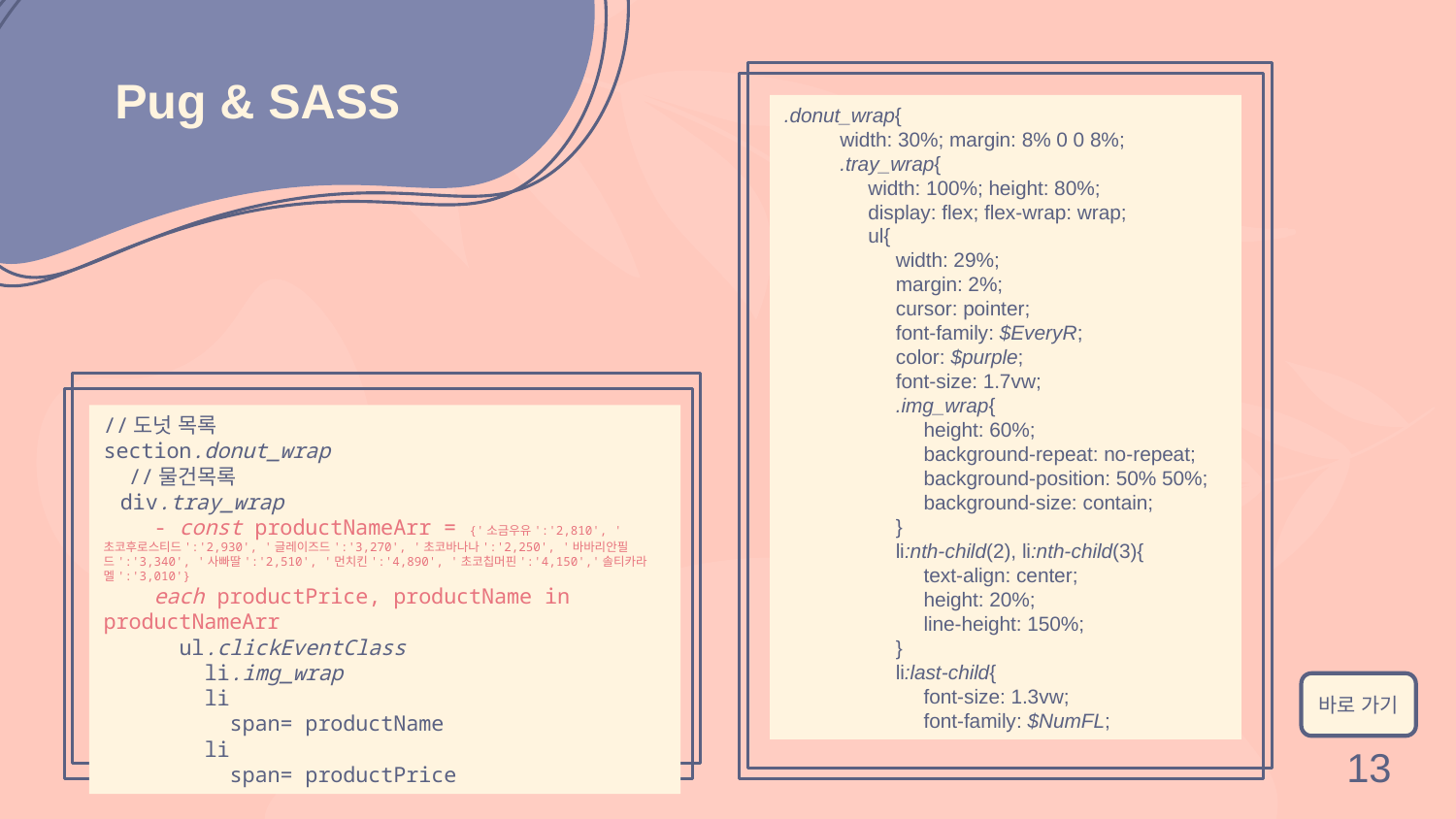

# Pug & SASS

.donut_wrap{
          width: 30%; margin: 8% 0 0 8%;
          .tray_wrap{
               width: 100%; height: 80%;
               display: flex; flex-wrap: wrap;
               ul{
                    width: 29%;
                    margin: 2%;
                    cursor: pointer;
                    font-family: $EveryR;
                    color: $purple;
                    font-size: 1.7vw;
                    .img_wrap{
                         height: 60%;
                         background-repeat: no-repeat;
                         background-position: 50% 50%;
                         background-size: contain;
                    }
                    li:nth-child(2), li:nth-child(3){
                         text-align: center;
                         height: 20%;
                         line-height: 150%;
                    }
                    li:last-child{
                         font-size: 1.3vw;
                         font-family: $NumFL;

//도넛 목록
section.donut_wrap
  //물건목록
  div.tray_wrap
    - const productNameArr = {'소금우유':'2,810', '초코후로스티드':'2,930', '글레이즈드':'3,270', '초코바나나':'2,250', '바바리안필드':'3,340', '사빠딸':'2,510', '먼치킨':'4,890', '초코칩머핀':'4,150','솔티카라멜':'3,010'}
    each productPrice, productName in productNameArr
      ul.clickEventClass
        li.img_wrap
        li
          span= productName
        li
          span= productPrice
바로 가기
13